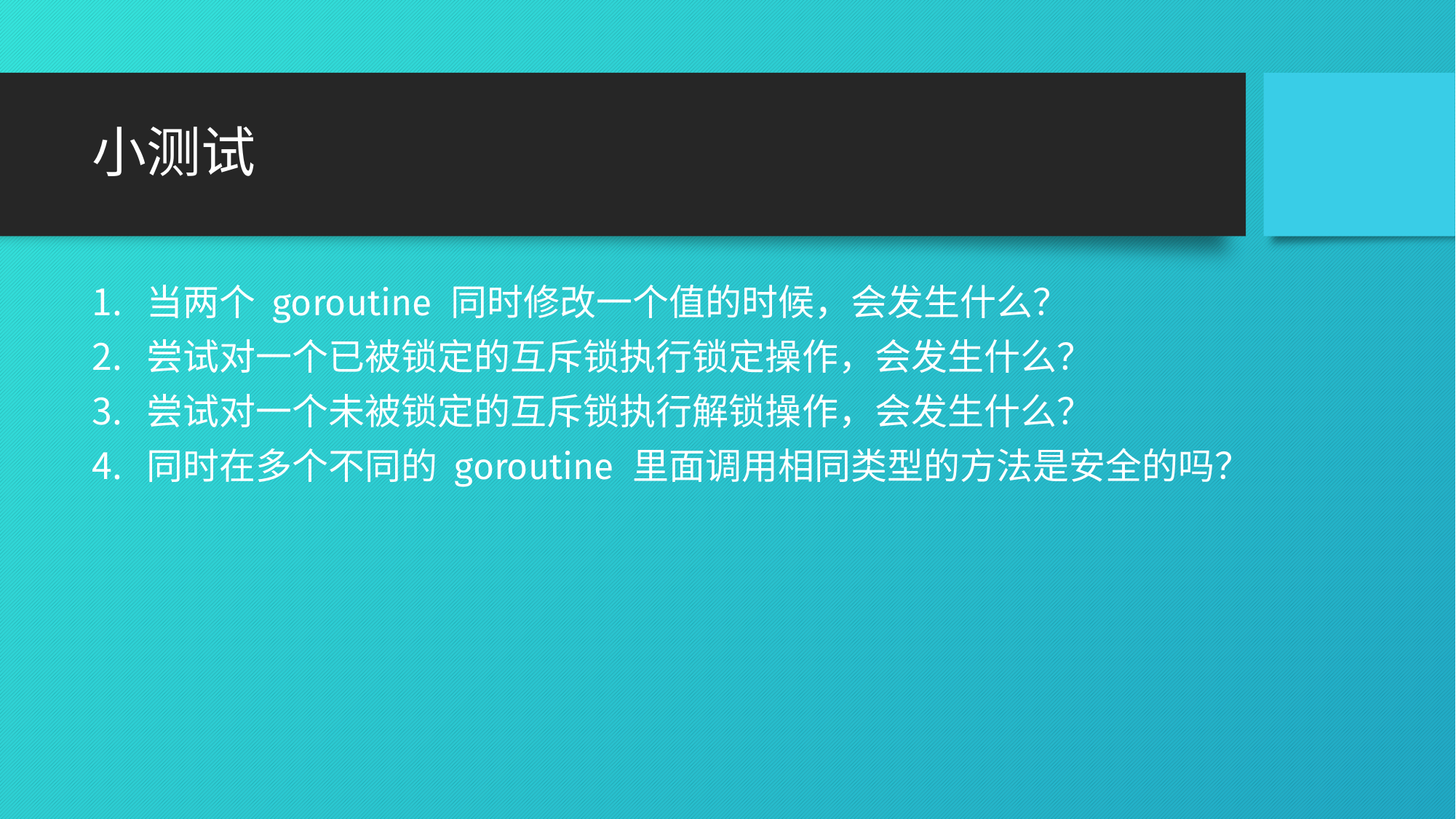

# 小测试
当两个 goroutine 同时修改一个值的时候，会发生什么？
尝试对一个已被锁定的互斥锁执行锁定操作，会发生什么？
尝试对一个未被锁定的互斥锁执行解锁操作，会发生什么？
同时在多个不同的 goroutine 里面调用相同类型的方法是安全的吗？